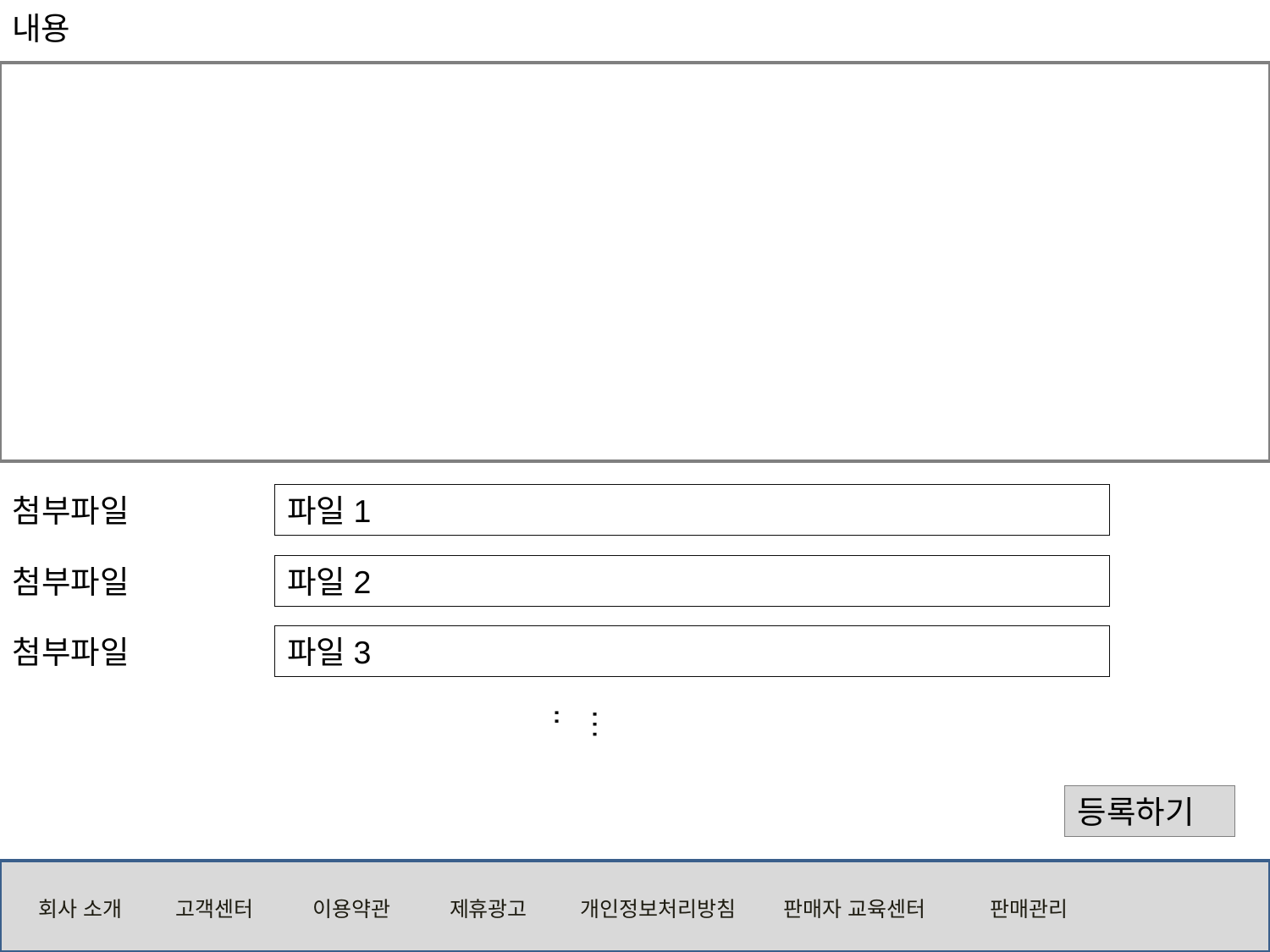

내용

첨부파일
파일1
첨부파일
파일2
첨부파일
파일3
…..
등록하기

회사 소개         고객센터          이용약관          제휴광고         개인정보처리방침        판매자 교육센터           판매관리